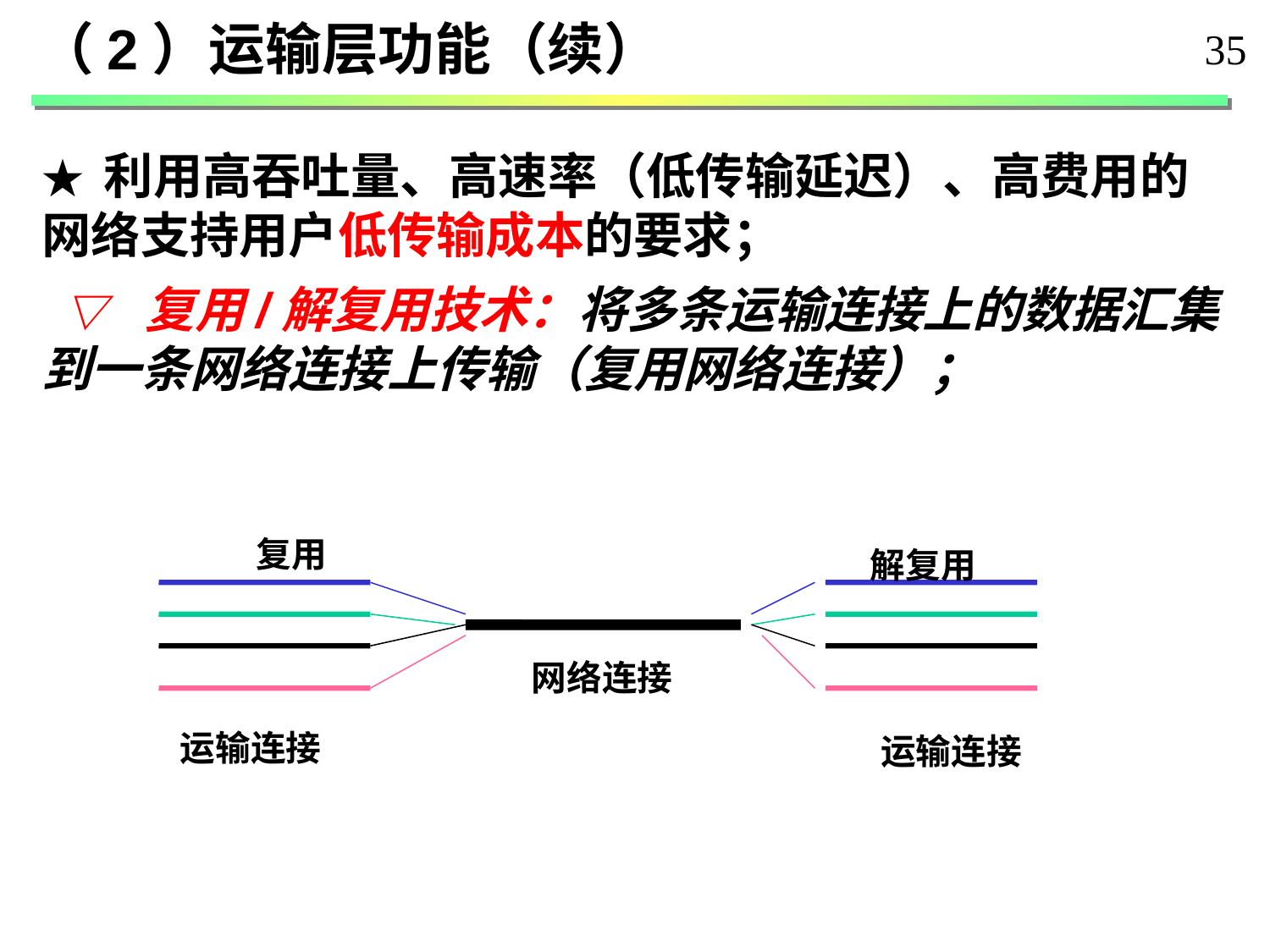

（2）运输层功能（续）
35

★ 利用高吞吐量、高速率（低传输延迟）、高费用的网络支持用户低传输成本的要求；
  ▽   复用/解复用技术：将多条运输连接上的数据汇集到一条网络连接上传输（复用网络连接）；
复用
解复用

网络连接
运输连接
运输连接